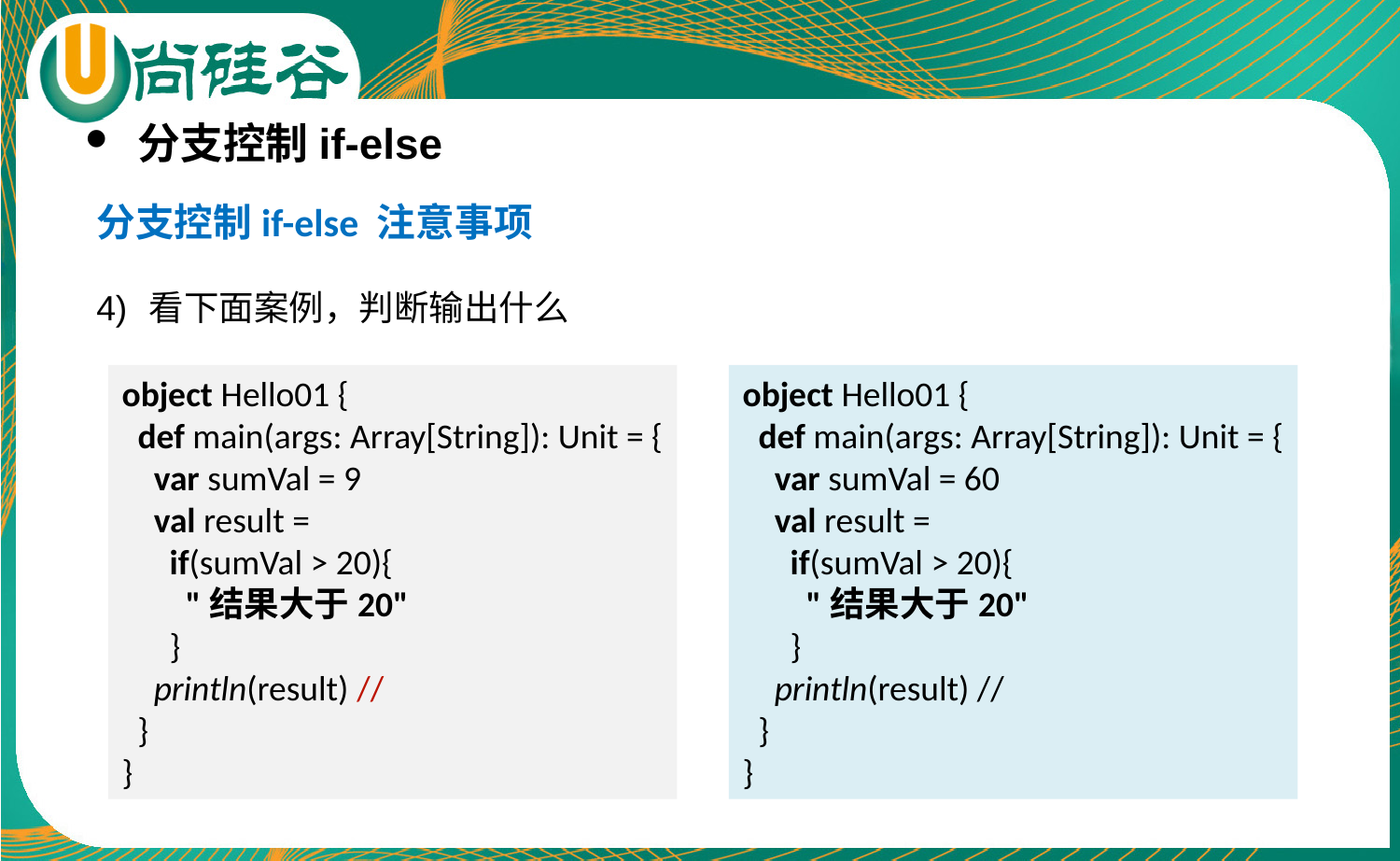

分支控制if-else

分支控制if-else 注意事项

看下面案例，判断输出什么

object Hello01 {
  def main(args: Array[String]): Unit = {
    var sumVal = 9
    val result =
      if(sumVal > 20){
        "结果大于20"
      }
    println(result) //
  }
}
object Hello01 {
  def main(args: Array[String]): Unit = {
    var sumVal = 60
    val result =
      if(sumVal > 20){
        "结果大于20"
      }
    println(result) //
  }
}